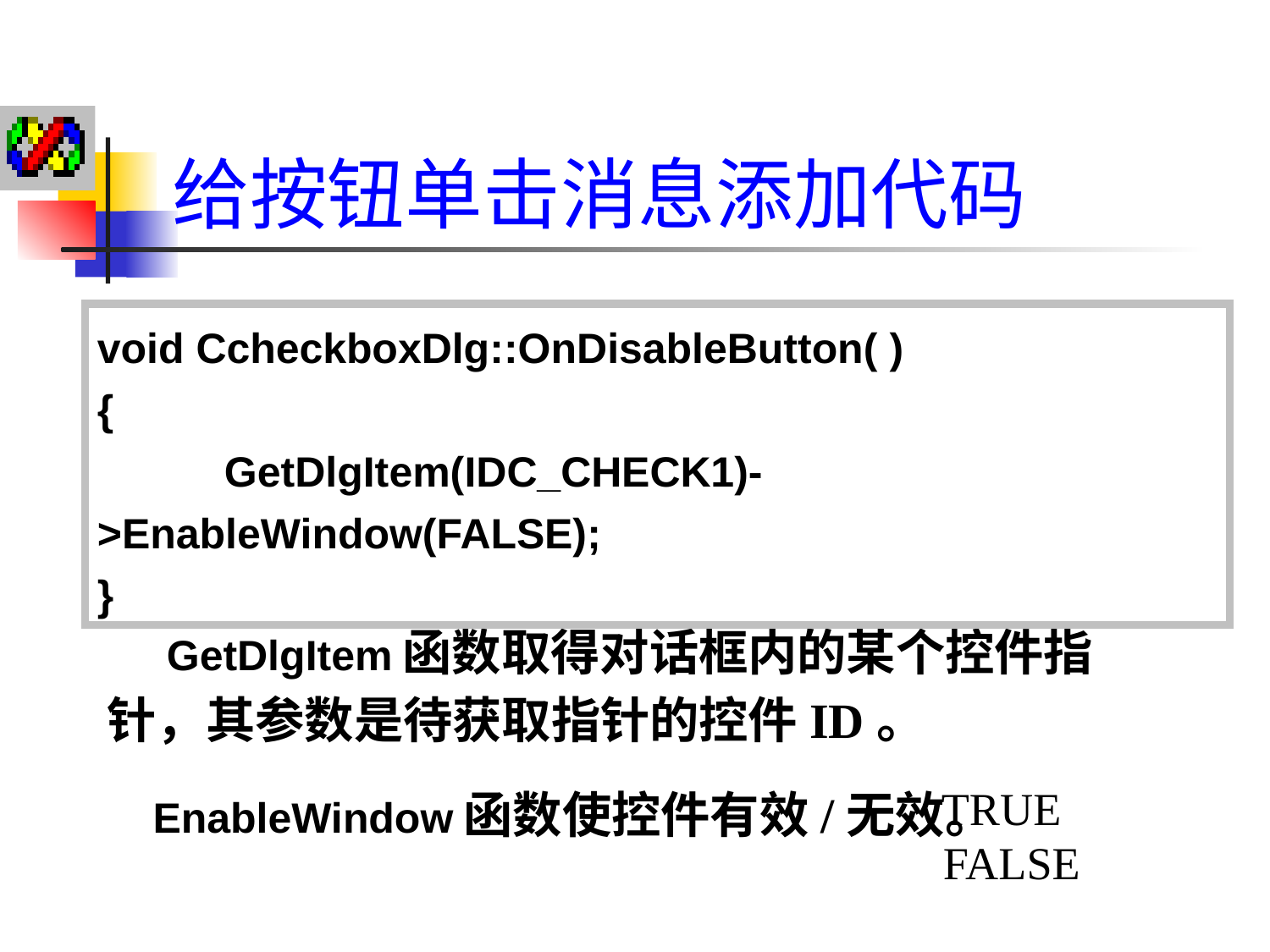

给按钮单击消息添加代码
void CcheckboxDlg::OnDisableButton( )
{
	GetDlgItem(IDC_CHECK1)->EnableWindow(FALSE);
}
     GetDlgItem函数取得对话框内的某个控件指针，其参数是待获取指针的控件ID。
EnableWindow函数使控件有效/无效。
TRUE
FALSE